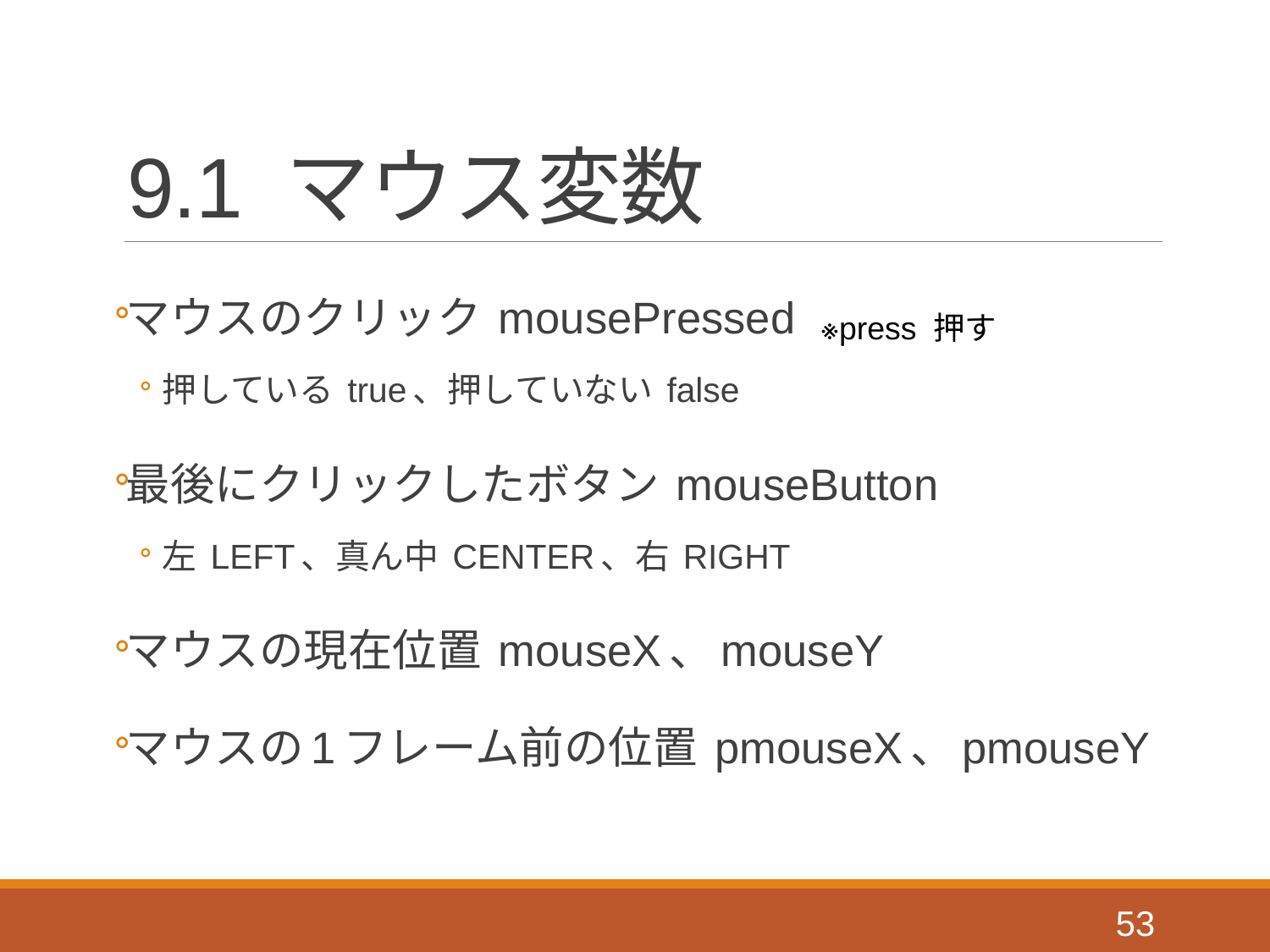

# 9.1 マウス変数
マウスのクリック mousePressed
押している true、押していない false
最後にクリックしたボタン mouseButton
左 LEFT、真ん中 CENTER、右 RIGHT
マウスの現在位置 mouseX、mouseY
マウスの1フレーム前の位置 pmouseX、pmouseY
※press 押す
53